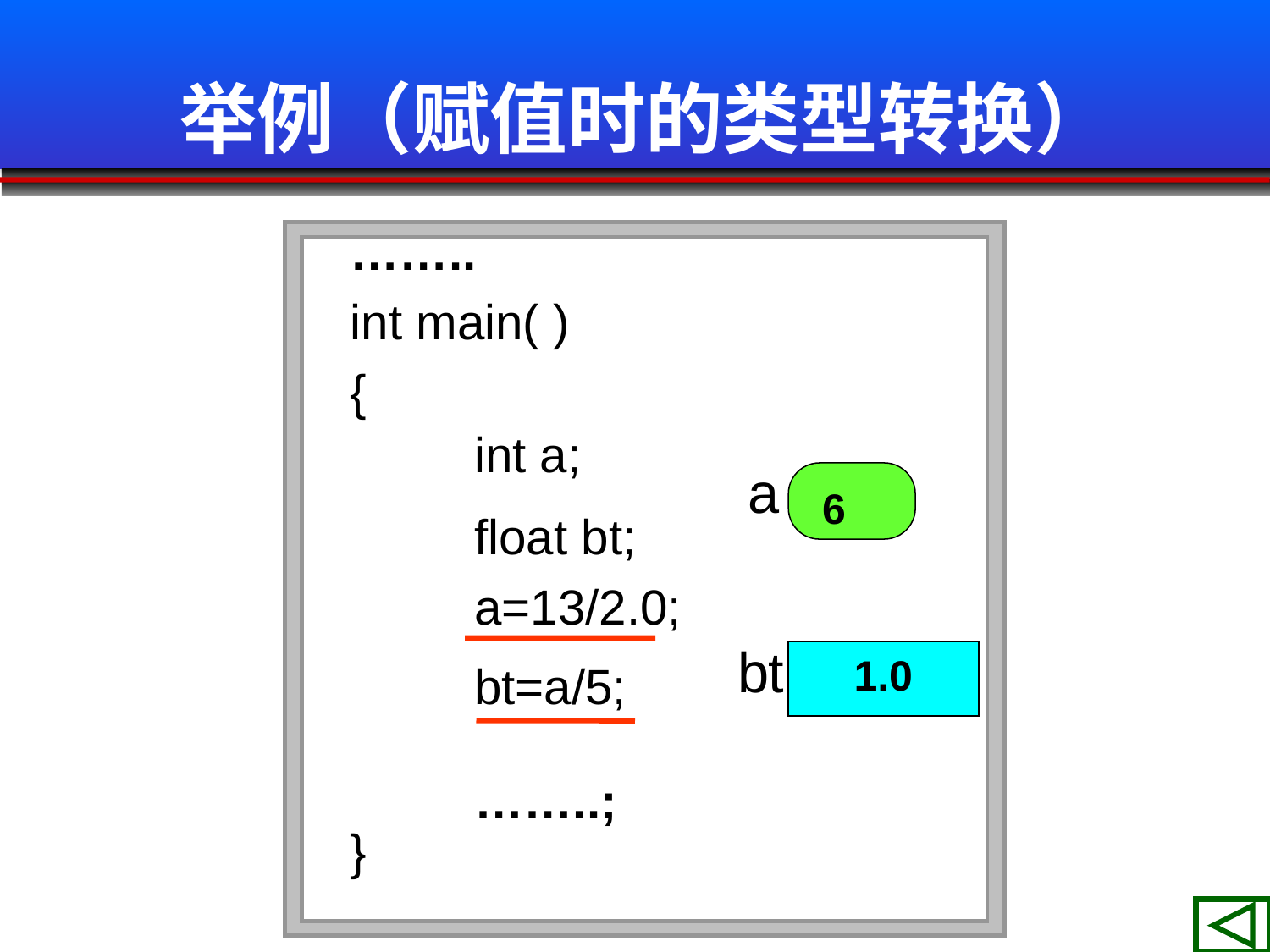

# 举例（赋值时的类型转换）
……..
int main( )

{
	int a;
a

6
 	float bt;
 	a=13/2.0;
bt

1.0
 	bt=a/5;

 	……..;
}